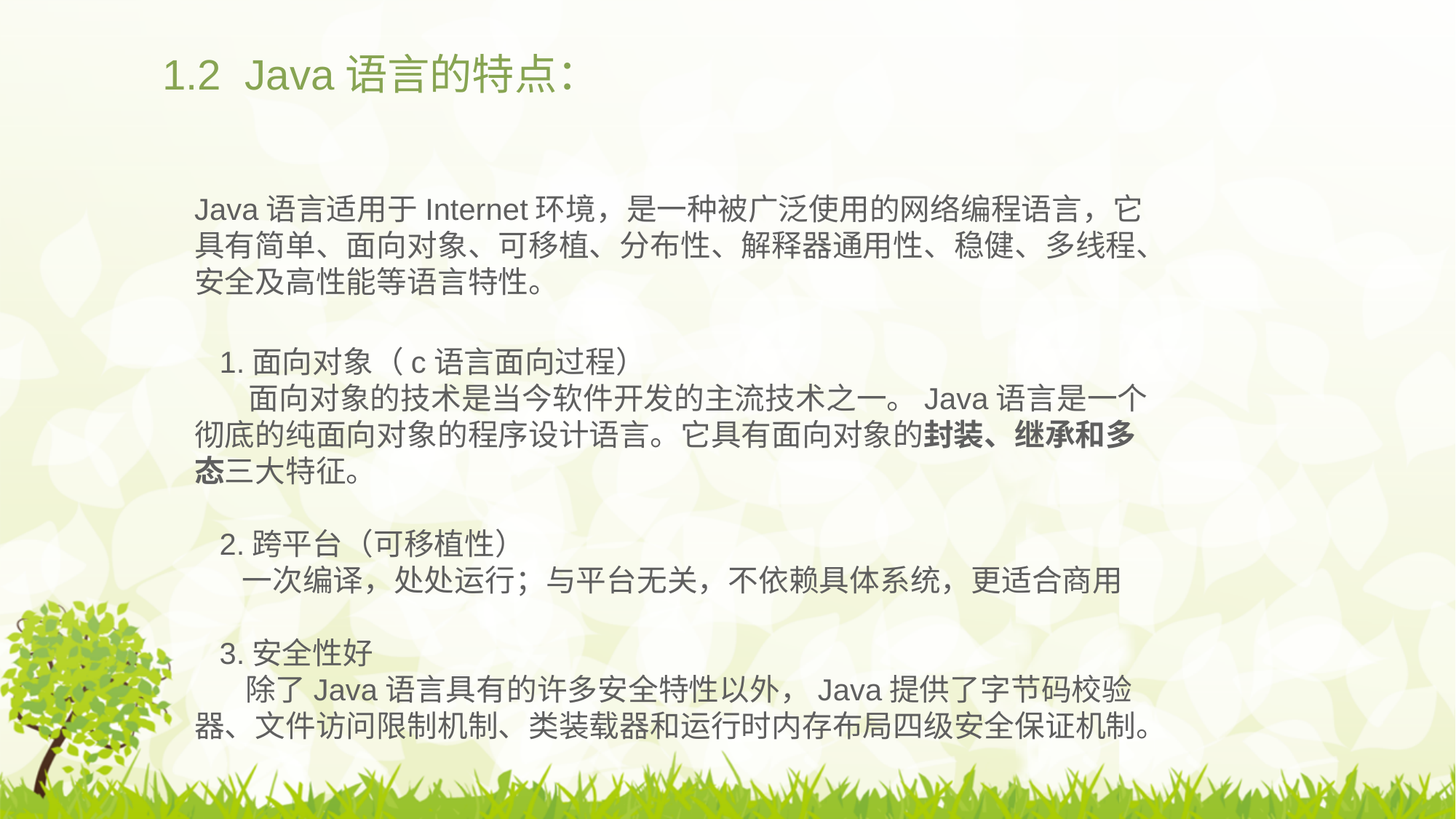

1.2  Java语言的特点：
Java语言适用于Internet环境，是一种被广泛使用的网络编程语言，它具有简单、面向对象、可移植、分布性、解释器通用性、稳健、多线程、安全及高性能等语言特性。

   1.面向对象（c语言面向过程）
       面向对象的技术是当今软件开发的主流技术之一。Java语言是一个彻底的纯面向对象的程序设计语言。它具有面向对象的封装、继承和多态三大特征。

   2.跨平台（可移植性）
      一次编译，处处运行；与平台无关，不依赖具体系统，更适合商用

   3.安全性好
       除了Java语言具有的许多安全特性以外，Java提供了字节码校验器、文件访问限制机制、类装载器和运行时内存布局四级安全保证机制。